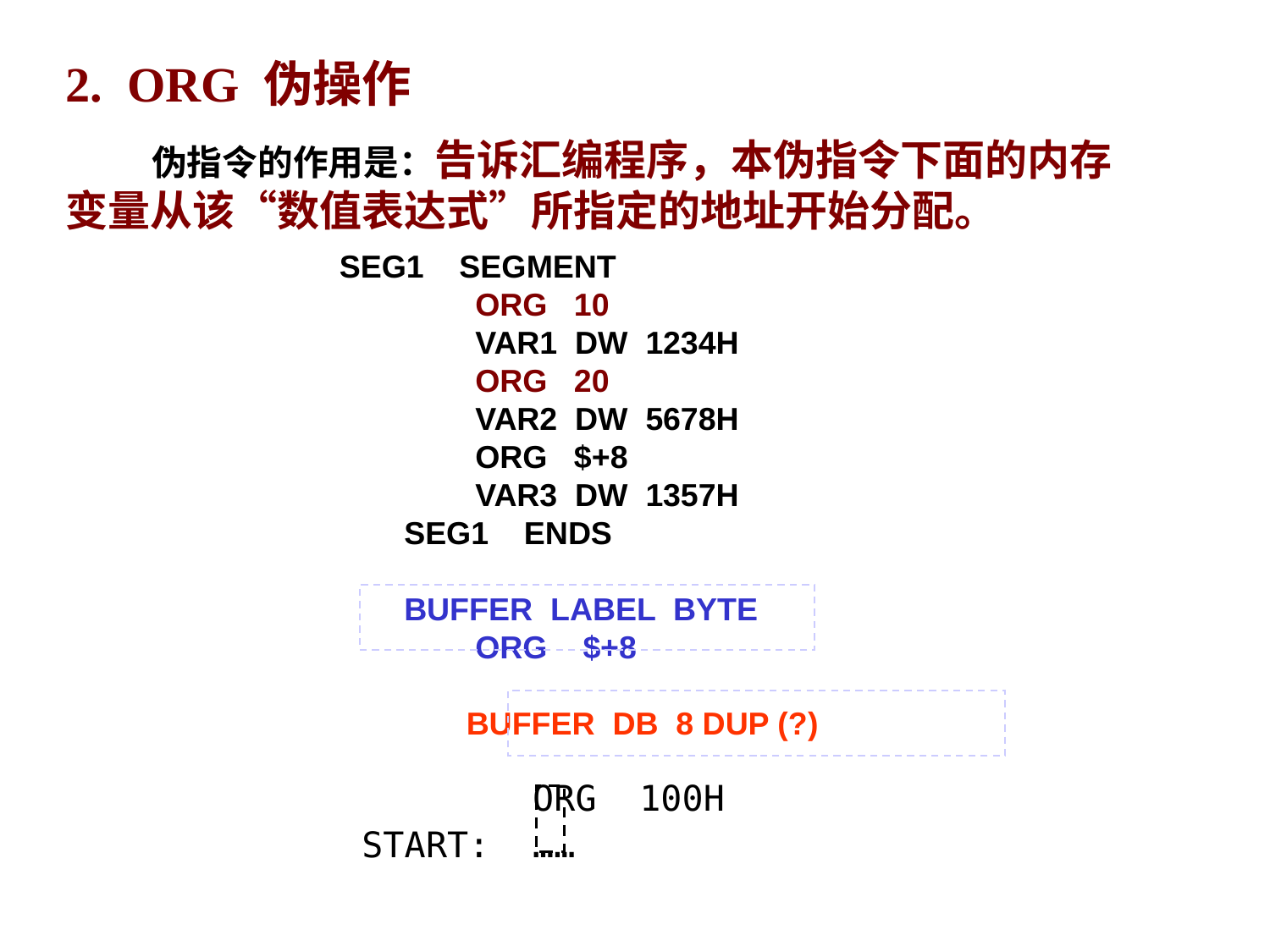

2.  ORG 伪操作
        伪指令的作用是：告诉汇编程序，本伪指令下面的内存变量从该“数值表达式”所指定的地址开始分配。
       SEG1    SEGMENT
        ORG   10
        VAR1  DW  1234H
        ORG   20
        VAR2  DW  5678H
        ORG   $+8
        VAR3  DW  1357H
SEG1    ENDS

BUFFER  LABEL  BYTE
        ORG    $+8

       BUFFER  DB  8 DUP (?)

        ORG  100H
START:  ……